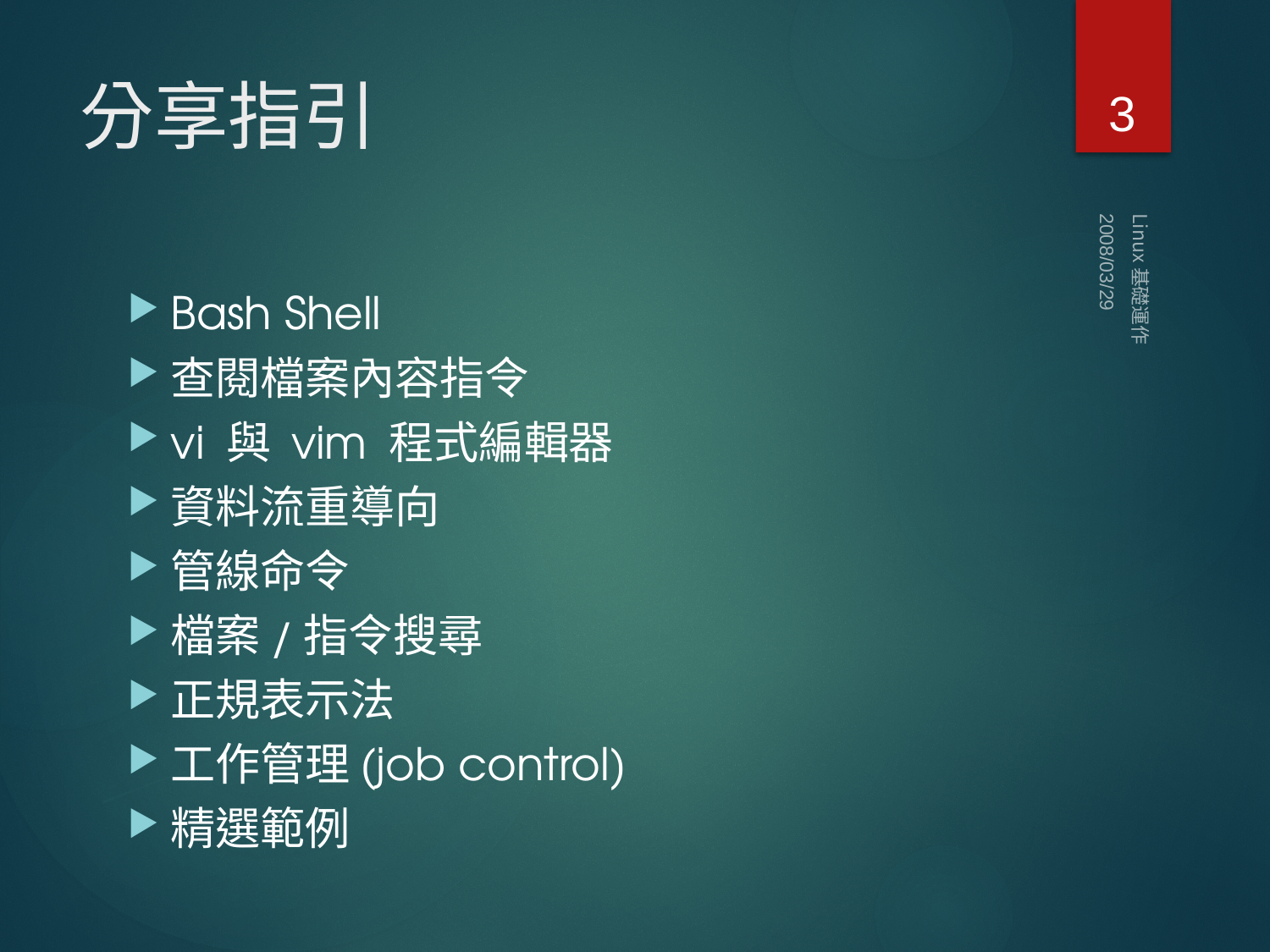

3
# 分享指引
2008/03/29
Bash Shell
查閱檔案內容指令
vi 與 vim 程式編輯器
資料流重導向
管線命令
檔案/指令搜尋
正規表示法
工作管理(job control)
精選範例
Linux 基礎運作